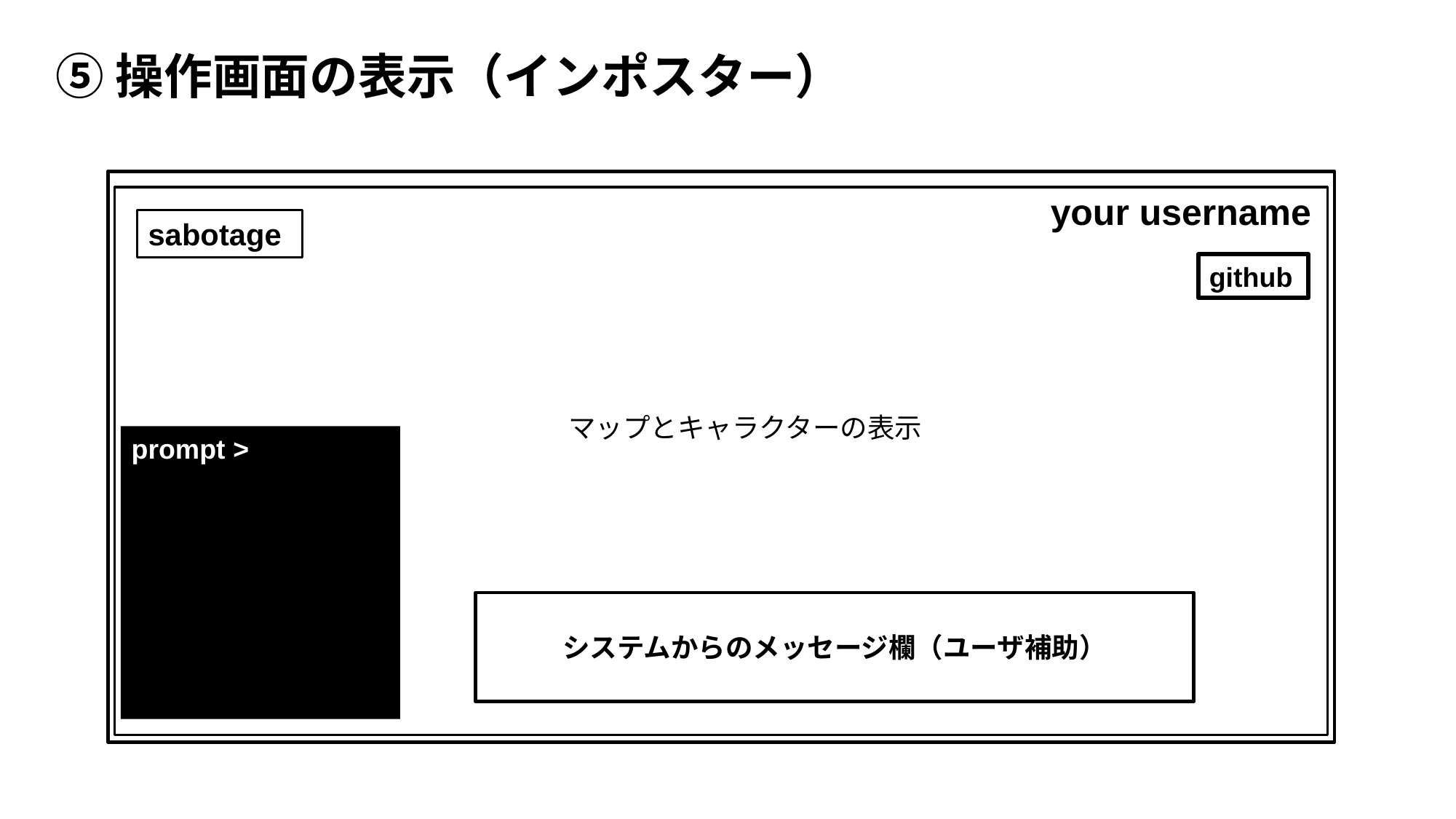

⑤操作画面の表示（インポスター）

your username

sabotage
github
マップとキャラクターの表示

prompt >

システムからのメッセージ欄（ユーザ補助）